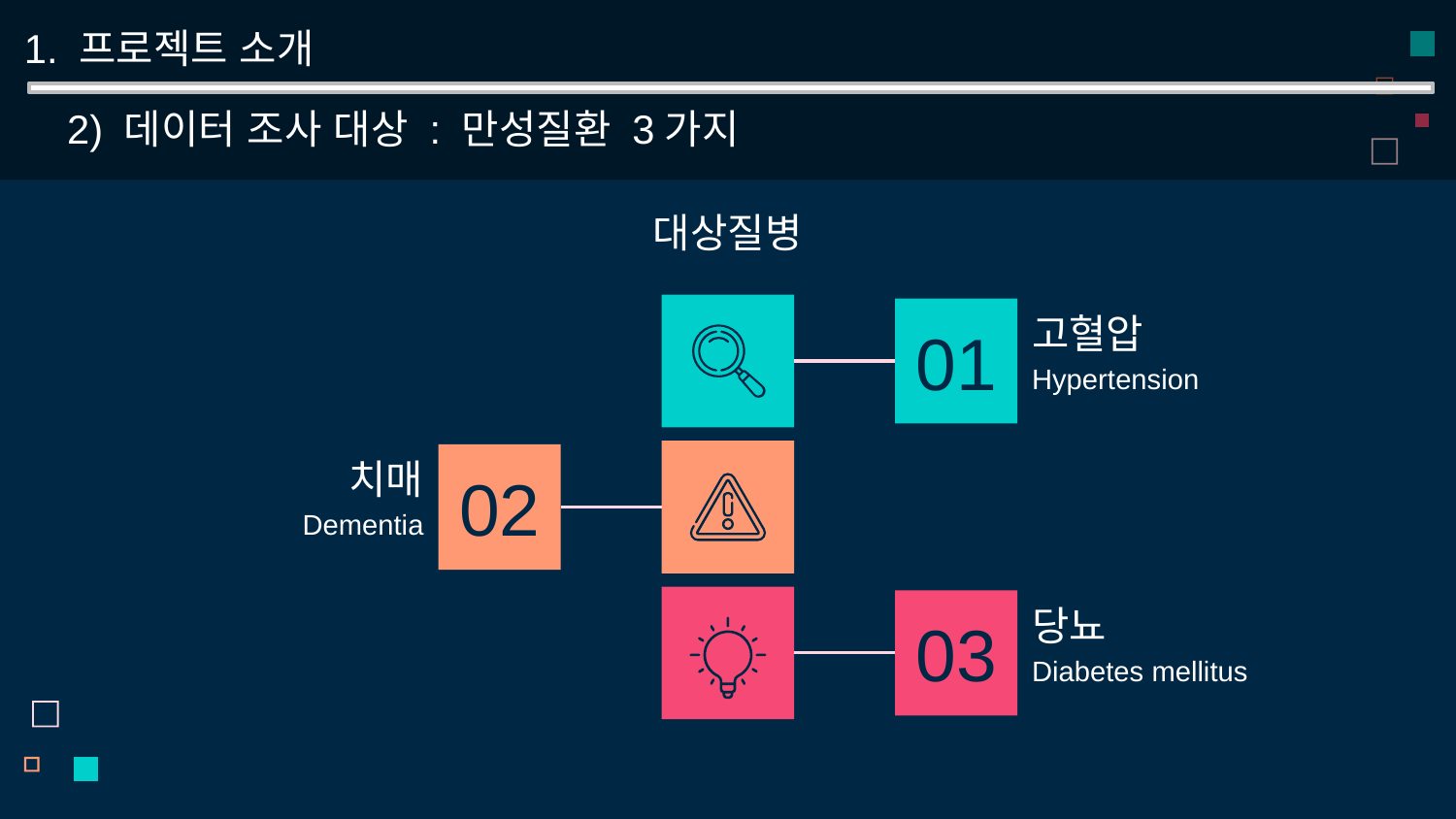

1. 프로젝트 소개

2) 데이터 조사 대상 : 만성질환 3가지
대상질병

고혈압
Hypertension
01

02
치매
Dementia

당뇨
Diabetes mellitus
03